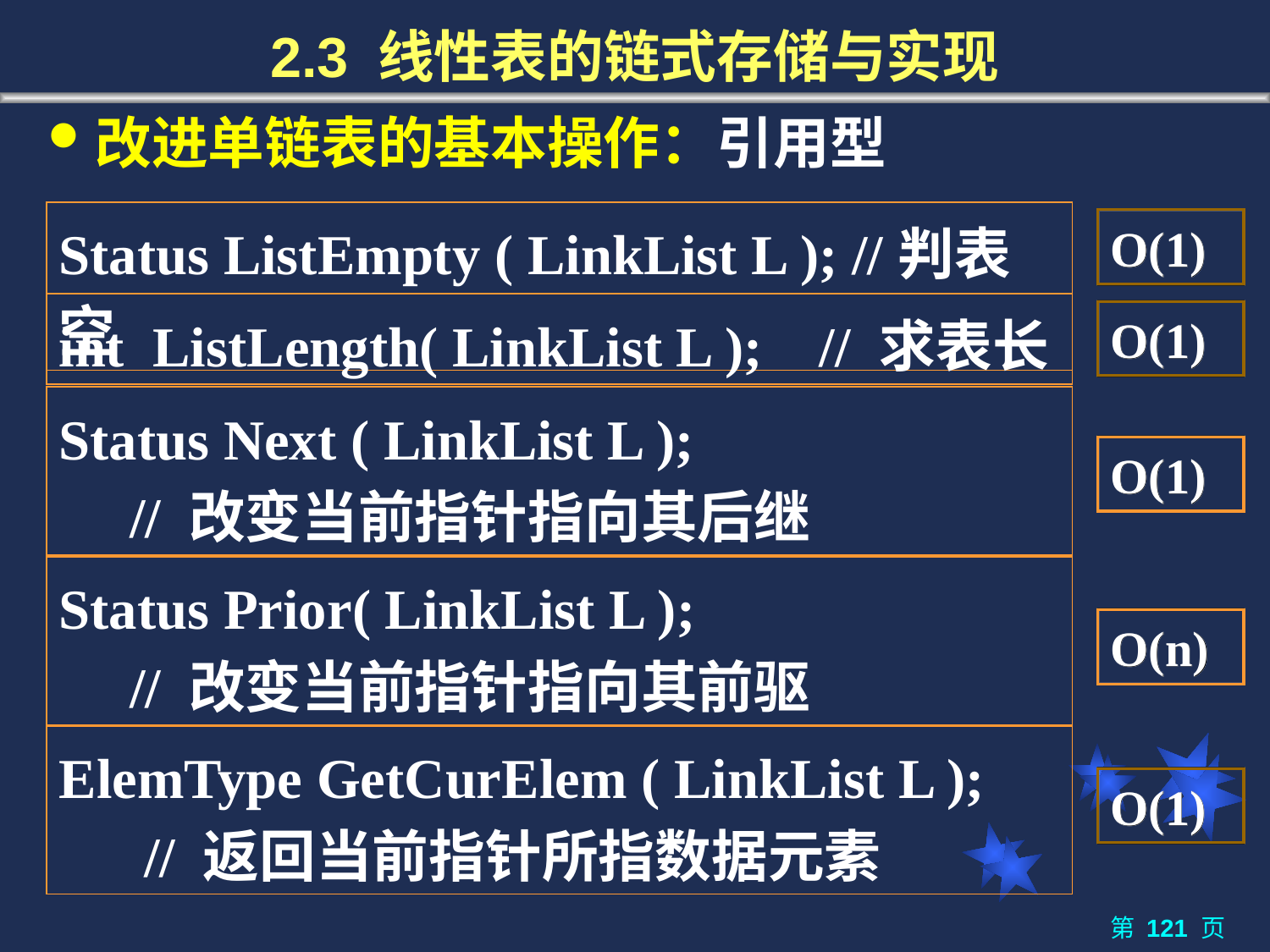

# 2.3 线性表的链式存储与实现
改进单链表的基本操作：引用型
Status ListEmpty ( LinkList L ); //判表空
O(1)
int  ListLength( LinkList L );    // 求表长
O(1)
Status Next ( LinkList L );
     // 改变当前指针指向其后继
O(1)
Status Prior( LinkList L );
     // 改变当前指针指向其前驱
O(n)
ElemType GetCurElem ( LinkList L );
      // 返回当前指针所指数据元素
O(1)
第 121 页